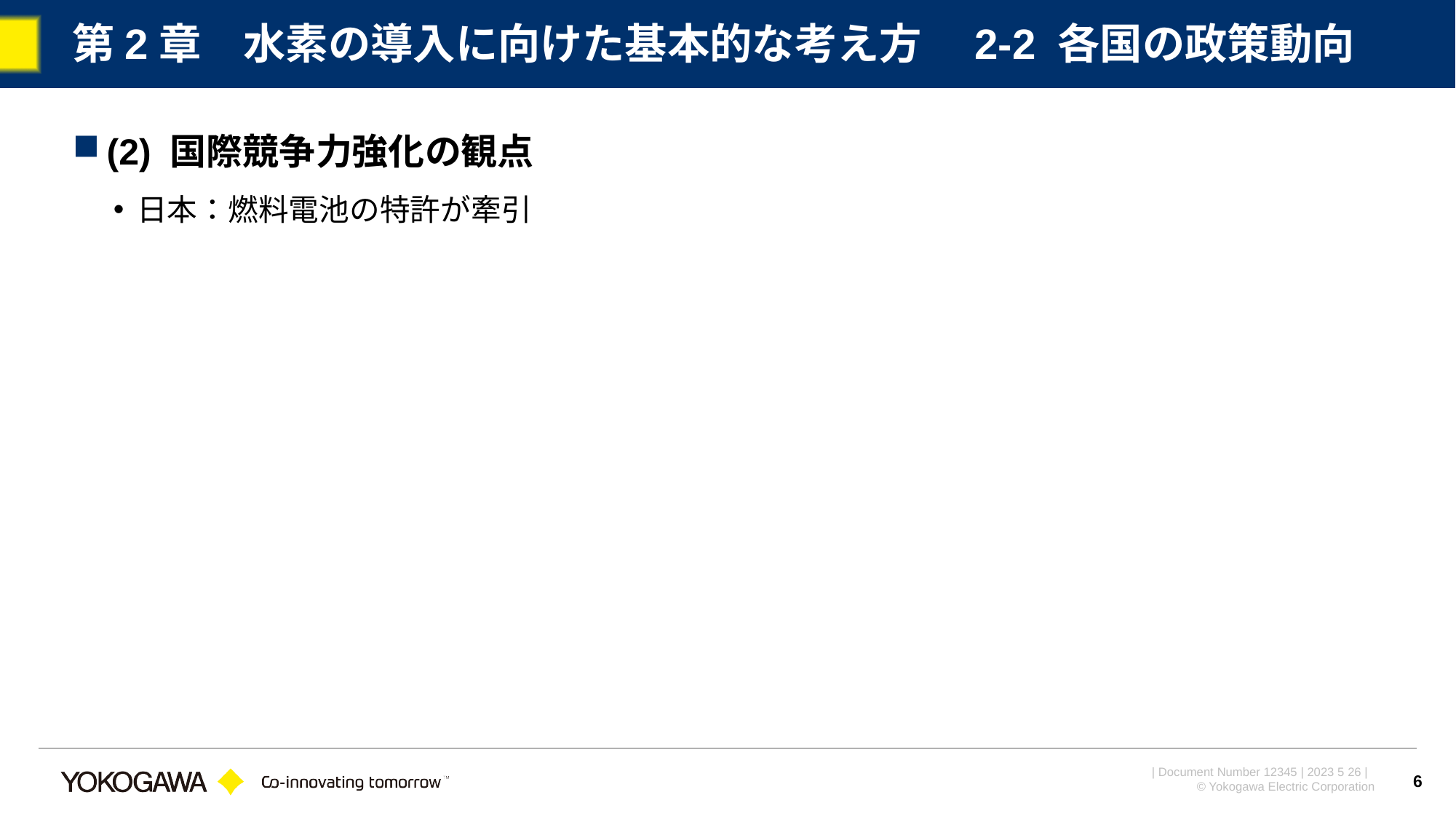

# 第2章　水素の導入に向けた基本的な考え方　2-2 各国の政策動向
(2) 国際競争力強化の観点
日本：燃料電池の特許が牽引
6